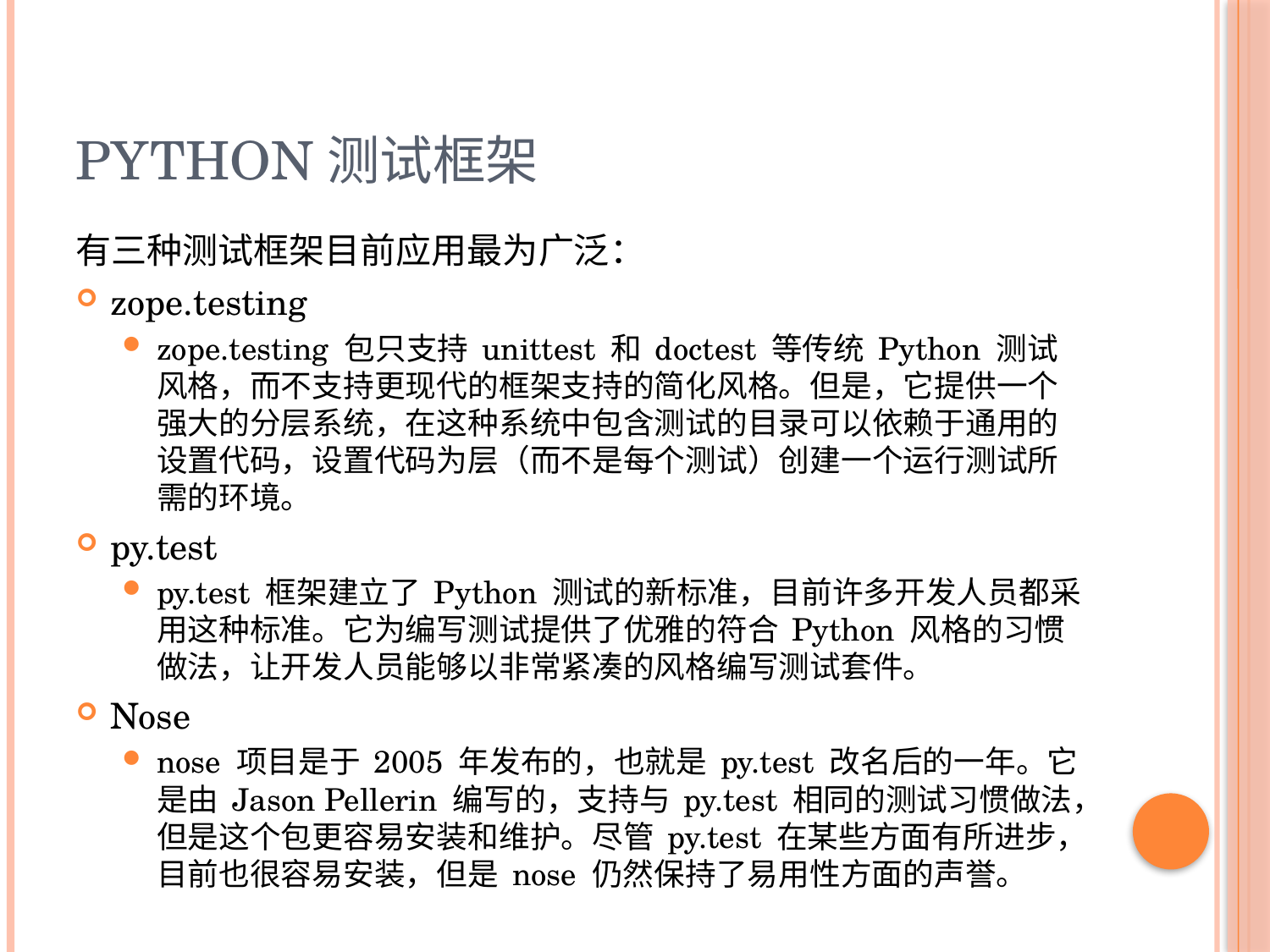

# Python测试框架
有三种测试框架目前应用最为广泛：
zope.testing
zope.testing 包只支持 unittest 和 doctest 等传统 Python 测试风格，而不支持更现代的框架支持的简化风格。但是，它提供一个强大的分层系统，在这种系统中包含测试的目录可以依赖于通用的设置代码，设置代码为层（而不是每个测试）创建一个运行测试所需的环境。
py.test
py.test 框架建立了 Python 测试的新标准，目前许多开发人员都采用这种标准。它为编写测试提供了优雅的符合 Python 风格的习惯做法，让开发人员能够以非常紧凑的风格编写测试套件。
Nose
nose 项目是于 2005 年发布的，也就是 py.test 改名后的一年。它是由 Jason Pellerin 编写的，支持与 py.test 相同的测试习惯做法，但是这个包更容易安装和维护。尽管 py.test 在某些方面有所进步，目前也很容易安装，但是 nose 仍然保持了易用性方面的声誉。